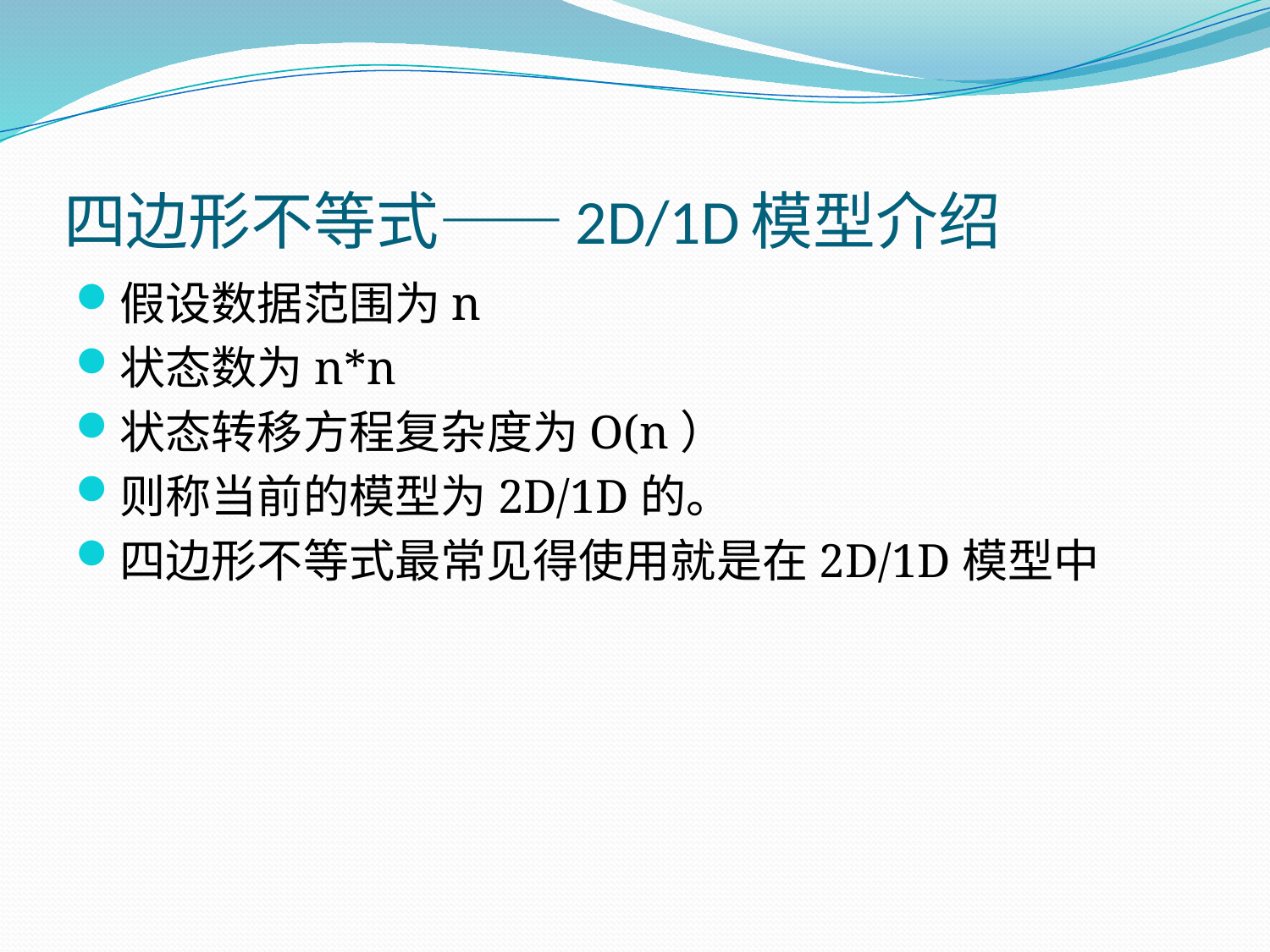

# 四边形不等式——2D/1D模型介绍
假设数据范围为n
状态数为n*n
状态转移方程复杂度为O(n）
则称当前的模型为2D/1D的。
四边形不等式最常见得使用就是在2D/1D模型中